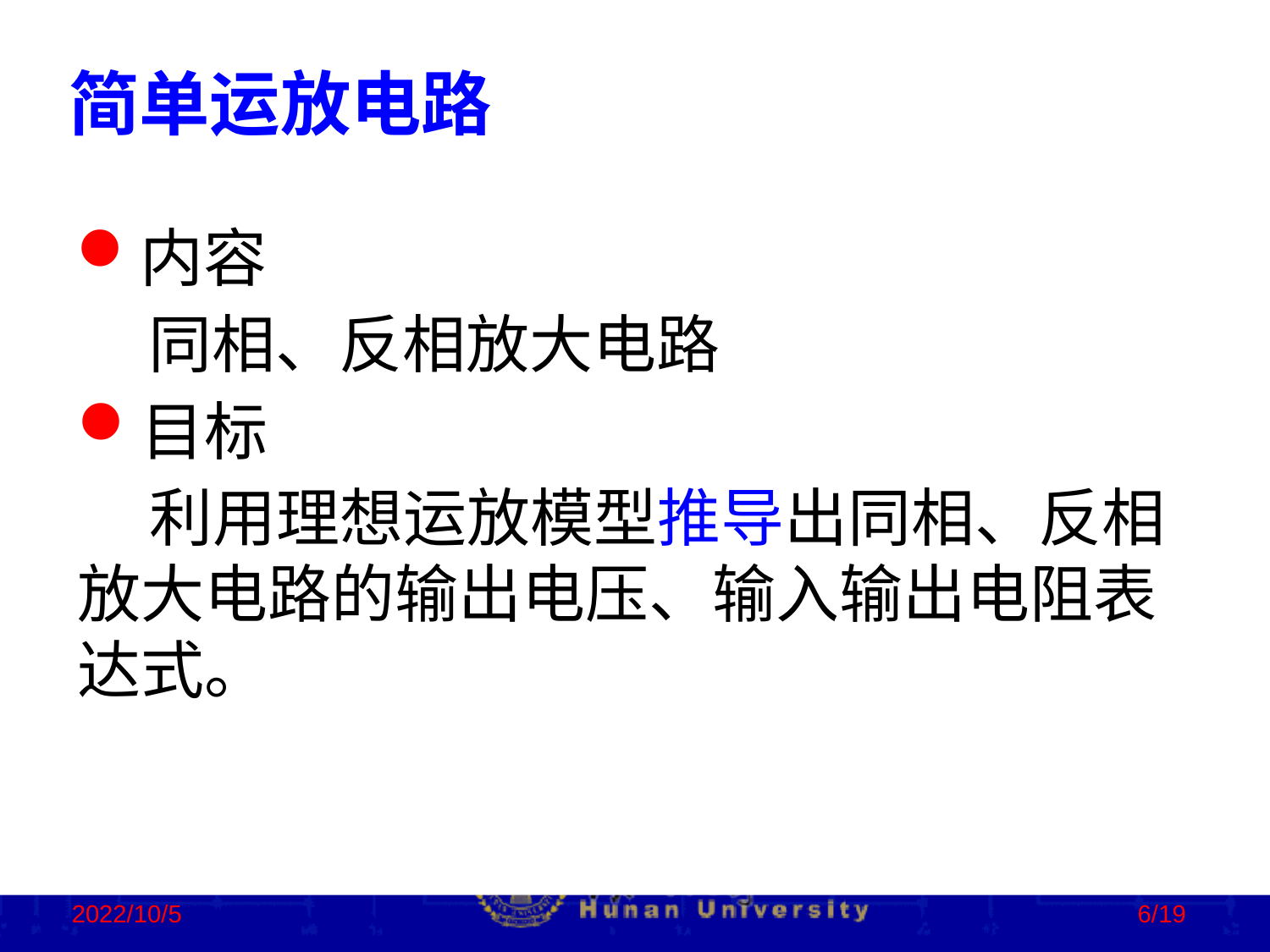

简单运放电路
内容
    同相、反相放大电路
目标
    利用理想运放模型推导出同相、反相放大电路的输出电压、输入输出电阻表达式。
2022/10/5
6/19